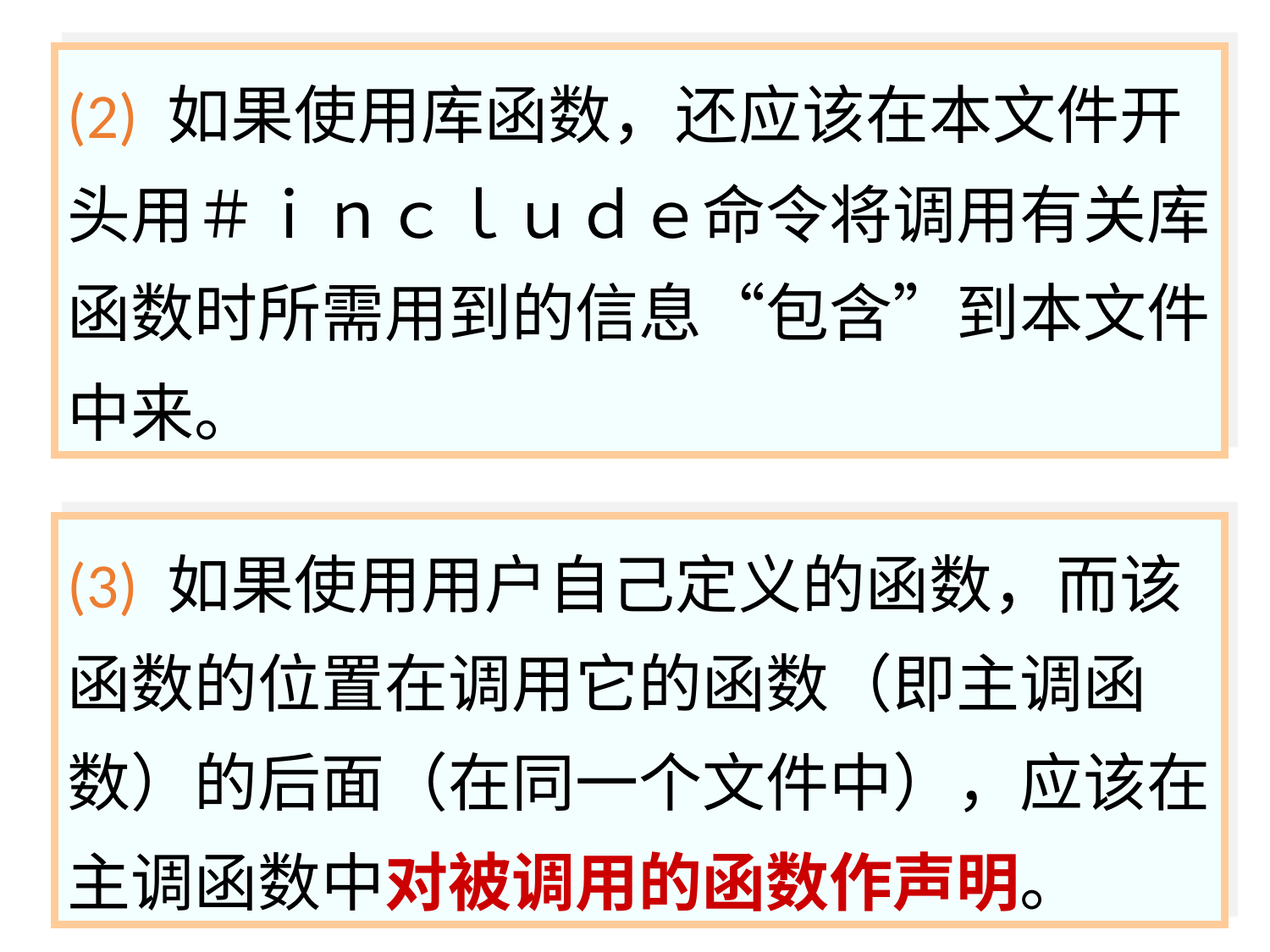

(2) 如果使用库函数，还应该在本文件开头用＃ｉｎｃｌｕｄｅ命令将调用有关库函数时所需用到的信息“包含”到本文件中来。
(3) 如果使用用户自己定义的函数，而该函数的位置在调用它的函数（即主调函数）的后面（在同一个文件中），应该在主调函数中对被调用的函数作声明。
37